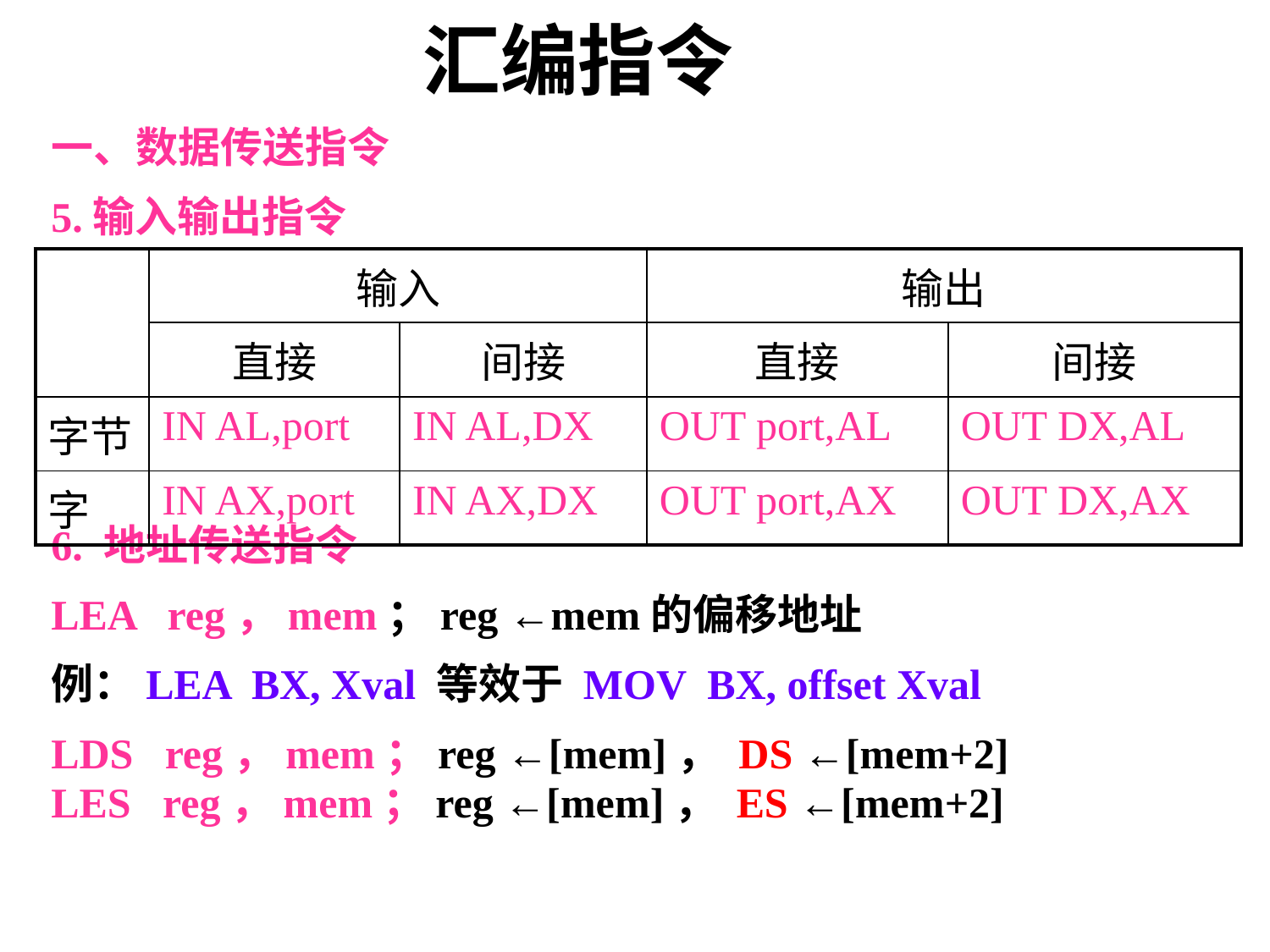

# 汇编指令
一、数据传送指令
5.输入输出指令

6. 地址传送指令
LEA   reg，mem；reg ←mem的偏移地址
例：LEA  BX, Xval 等效于 MOV  BX, offset Xval
LDS   reg，mem；reg ←[mem]， DS ←[mem+2]
LES   reg，mem；reg ←[mem]， ES ←[mem+2]

|  | 输入 |  | 输出 |  |
| --- | --- | --- | --- | --- |
|  | 直接 | 间接 | 直接 | 间接 |
| 字节 | IN AL,port | IN AL,DX | OUT port,AL | OUT DX,AL |
| 字 | IN AX,port | IN AX,DX | OUT port,AX | OUT DX,AX |